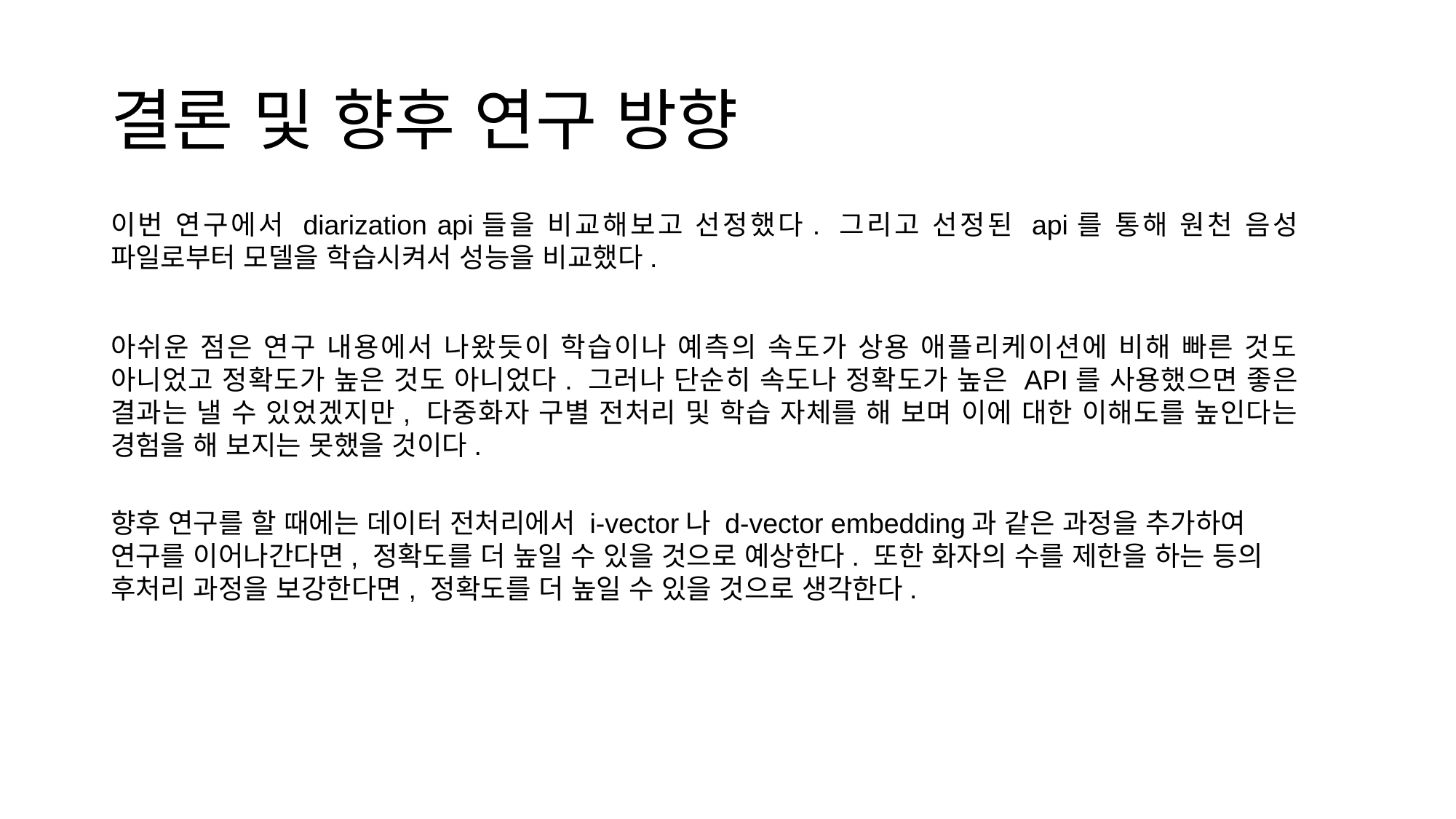

# 결론 및 향후 연구 방향
이번 연구에서 diarization api들을 비교해보고 선정했다. 그리고 선정된 api를 통해 원천 음성 파일로부터 모델을 학습시켜서 성능을 비교했다.

아쉬운 점은 연구 내용에서 나왔듯이 학습이나 예측의 속도가 상용 애플리케이션에 비해 빠른 것도 아니었고 정확도가 높은 것도 아니었다. 그러나 단순히 속도나 정확도가 높은 API를 사용했으면 좋은 결과는 낼 수 있었겠지만, 다중화자 구별 전처리 및 학습 자체를 해 보며 이에 대한 이해도를 높인다는 경험을 해 보지는 못했을 것이다.

향후 연구를 할 때에는 데이터 전처리에서 i-vector나 d-vector embedding과 같은 과정을 추가하여 연구를 이어나간다면, 정확도를 더 높일 수 있을 것으로 예상한다. 또한 화자의 수를 제한을 하는 등의 후처리 과정을 보강한다면, 정확도를 더 높일 수 있을 것으로 생각한다.